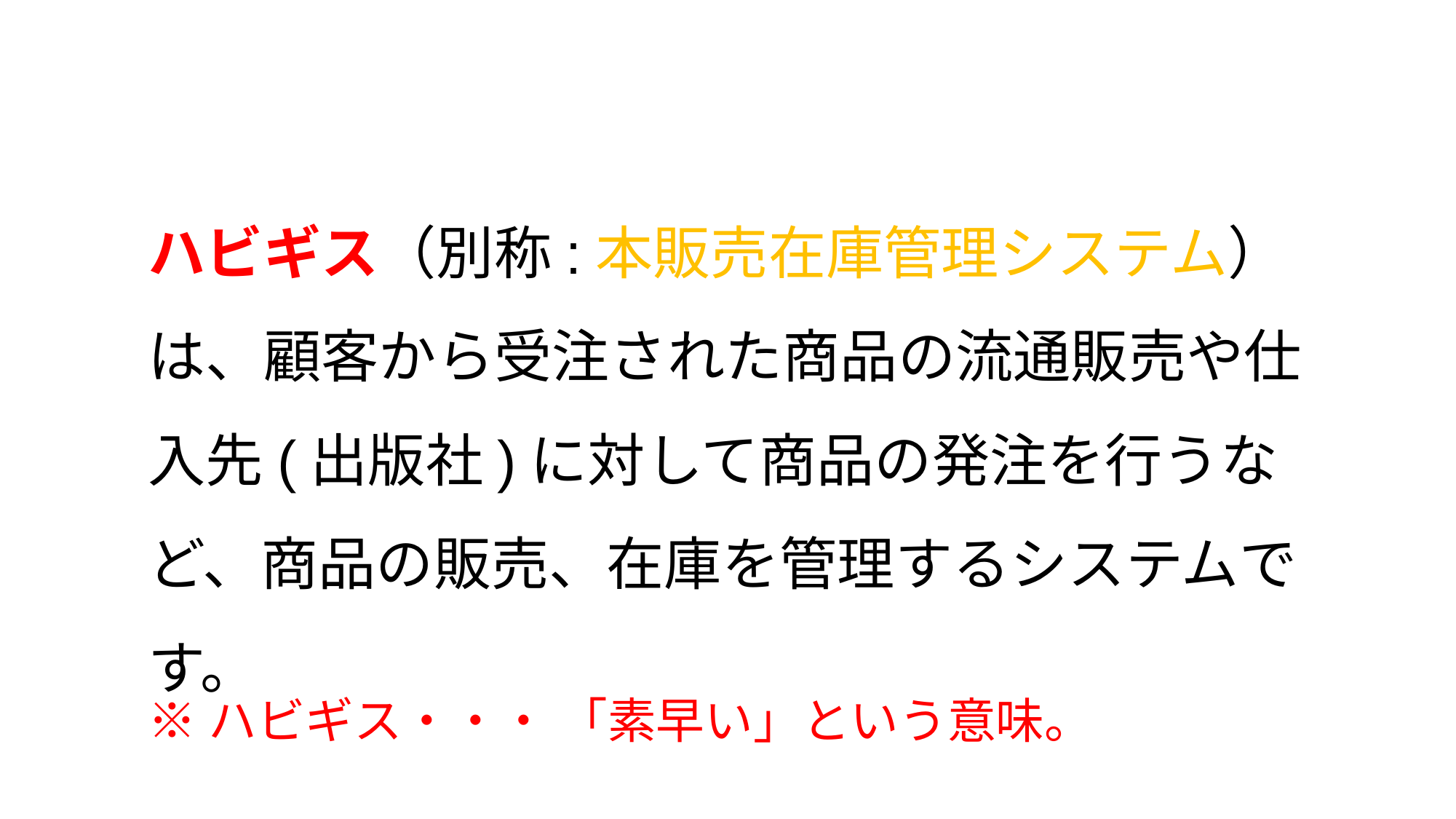

ハビギス（別称:本販売在庫管理システム）は、顧客から受注された商品の流通販売や仕入先(出版社)に対して商品の発注を行うなど、商品の販売、在庫を管理するシステムです。

※ハビギス・・・ 「素早い」という意味。